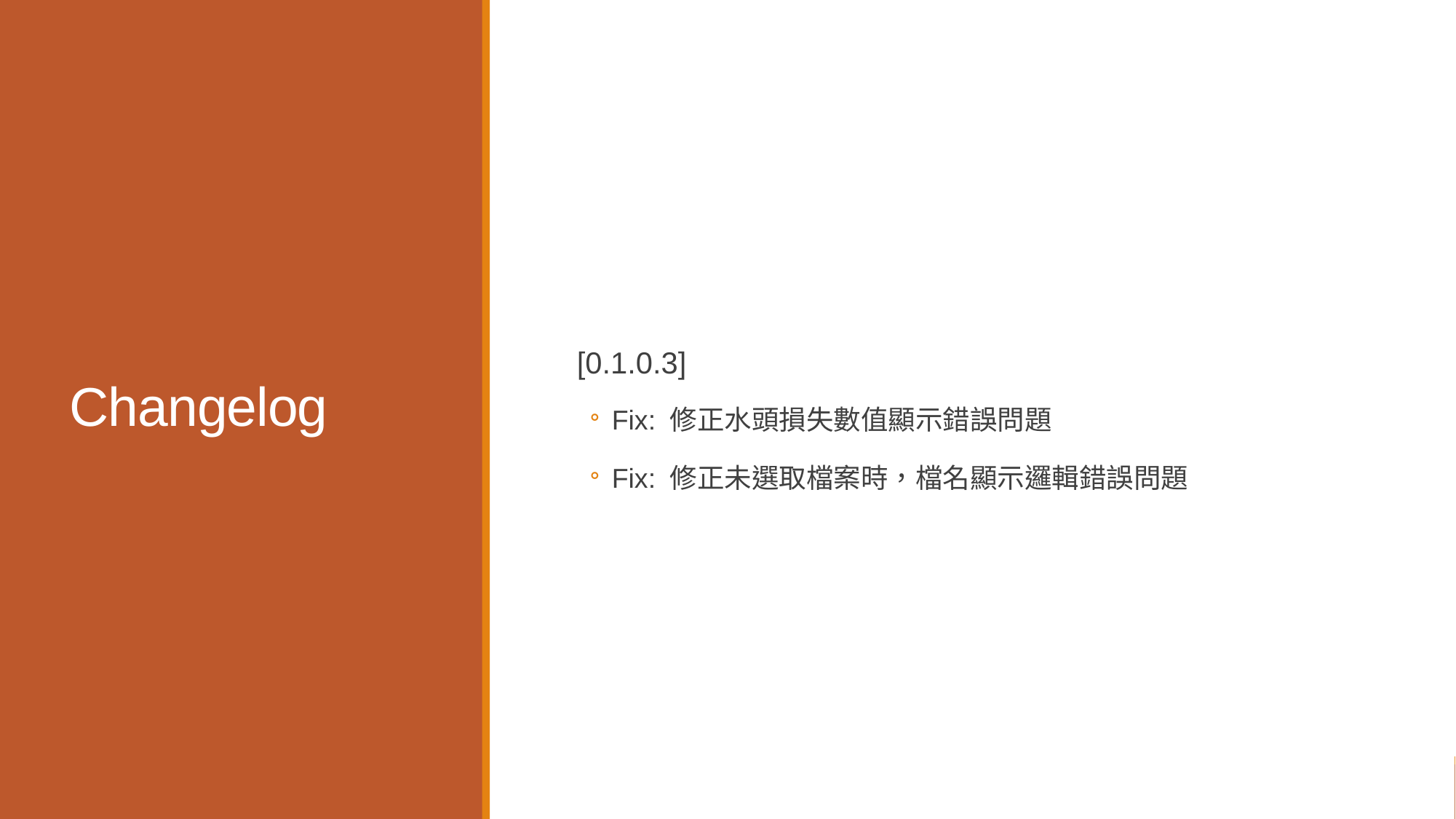

# Changelog
[0.1.0.3]
Fix: 修正水頭損失數值顯示錯誤問題
Fix: 修正未選取檔案時，檔名顯示邏輯錯誤問題
2